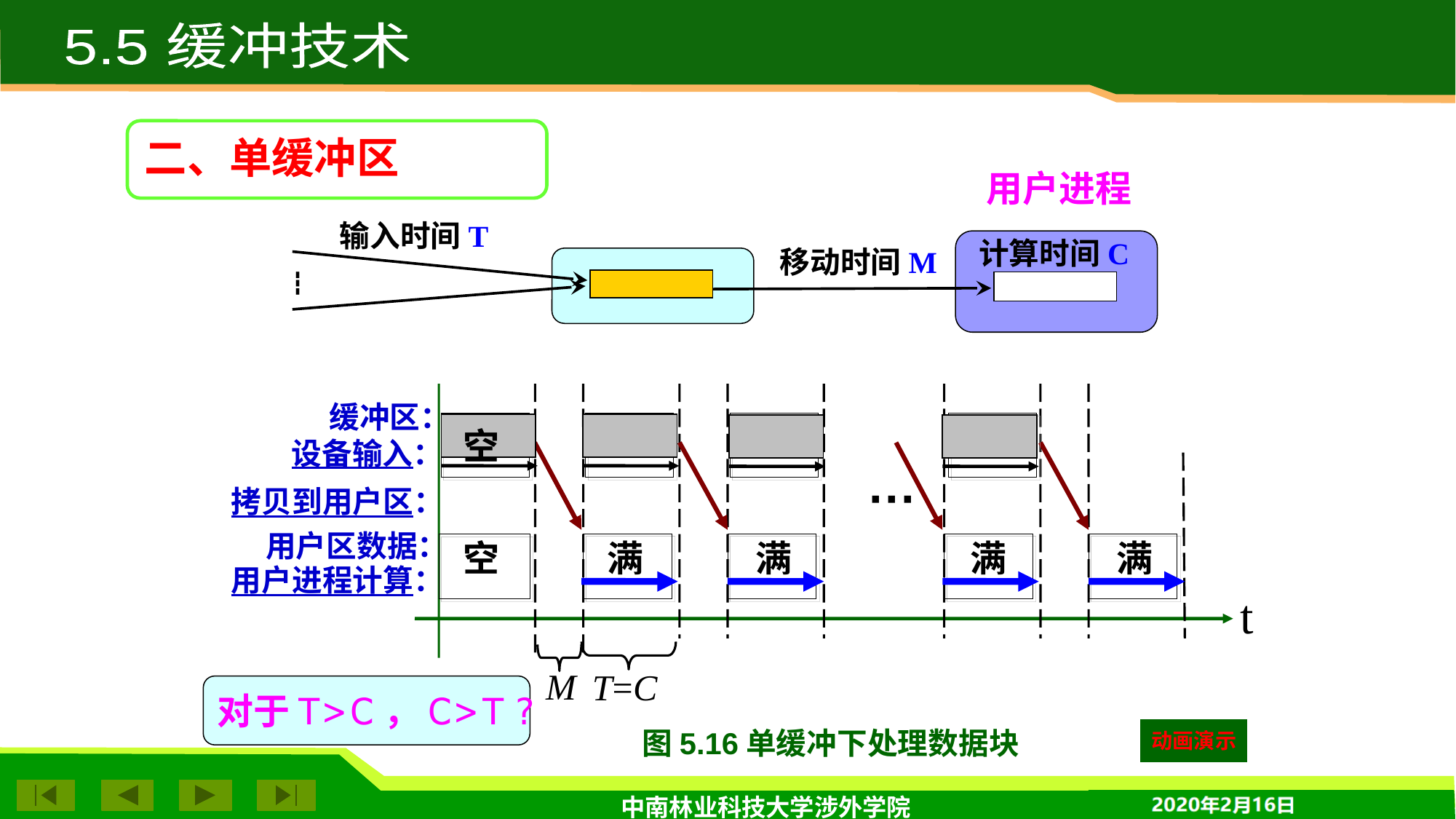

5.5 缓冲技术

二、单缓冲区
用户进程
输入时间T
计算时间C

移动时间M

┇

缓冲区：

空
设备输入：

···
拷贝到用户区：
用户区数据：
空
满
满
满
满

用户进程计算：
t

M
T=C
对于T>C，C>T ?
图5.16单缓冲下处理数据块
动画演示